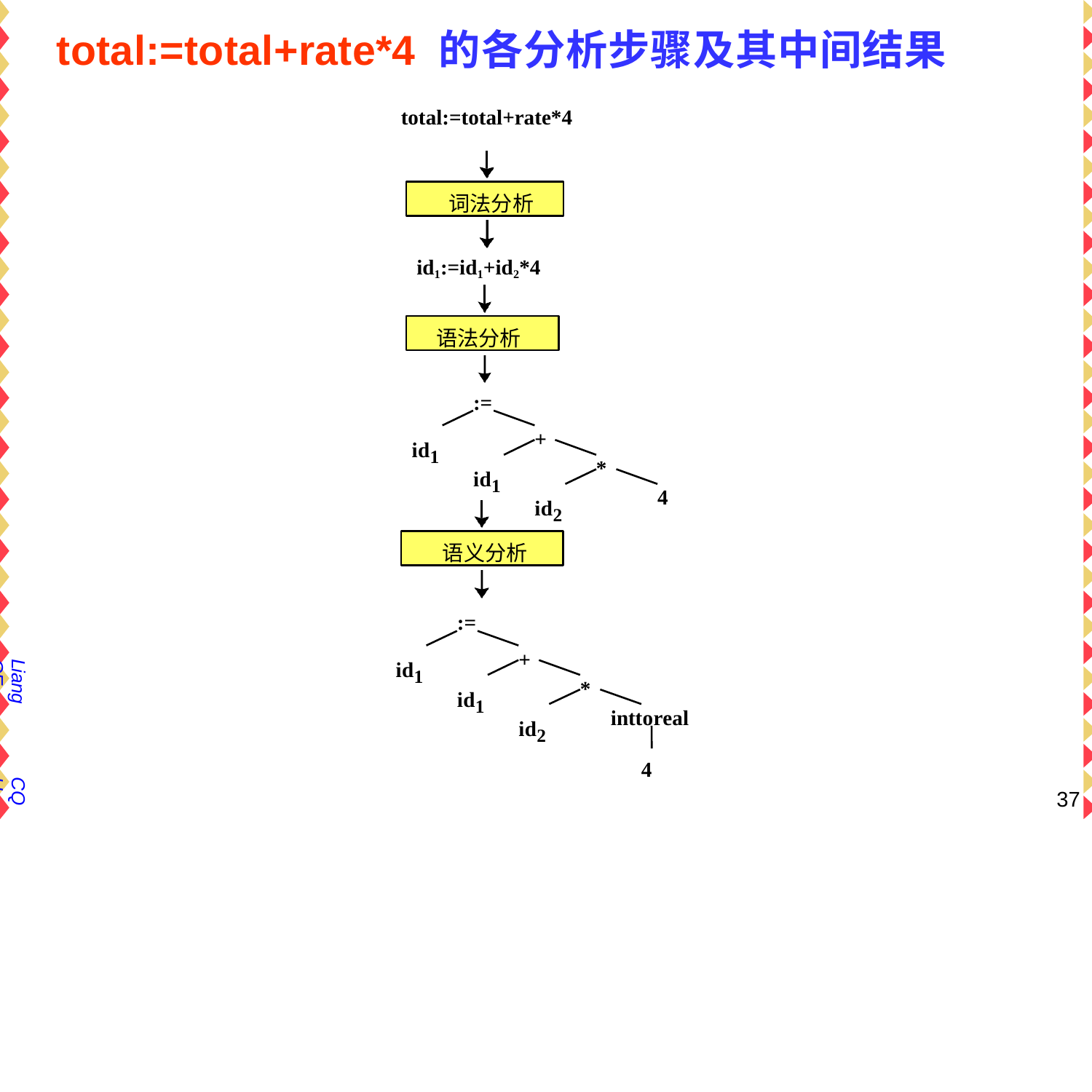

# total:=total+rate*4 的各分析步骤及其中间结果
total:=total+rate*4

词法分析

id1:=id1+id2*4

语法分析

:=

id1
+

id1
*

id2
4

语义分析

:=

id1
+
Liang GE

id1
*

id2
inttoreal

4
CQU
37